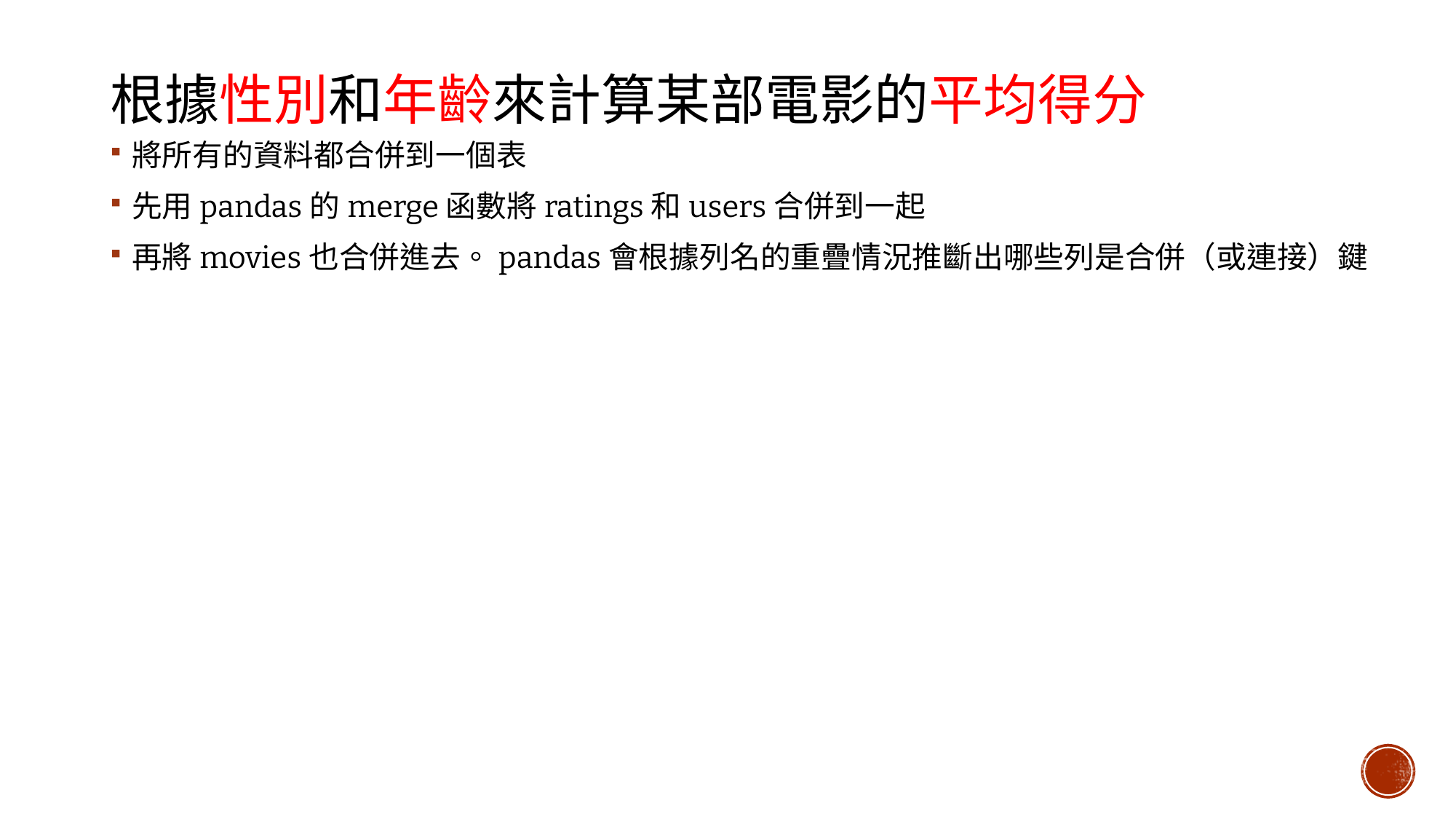

# 根據性別和年齡來計算某部電影的平均得分
將所有的資料都合併到一個表
先用pandas的merge函數將ratings和users合併到一起
再將movies也合併進去。pandas會根據列名的重疊情況推斷出哪些列是合併（或連接）鍵